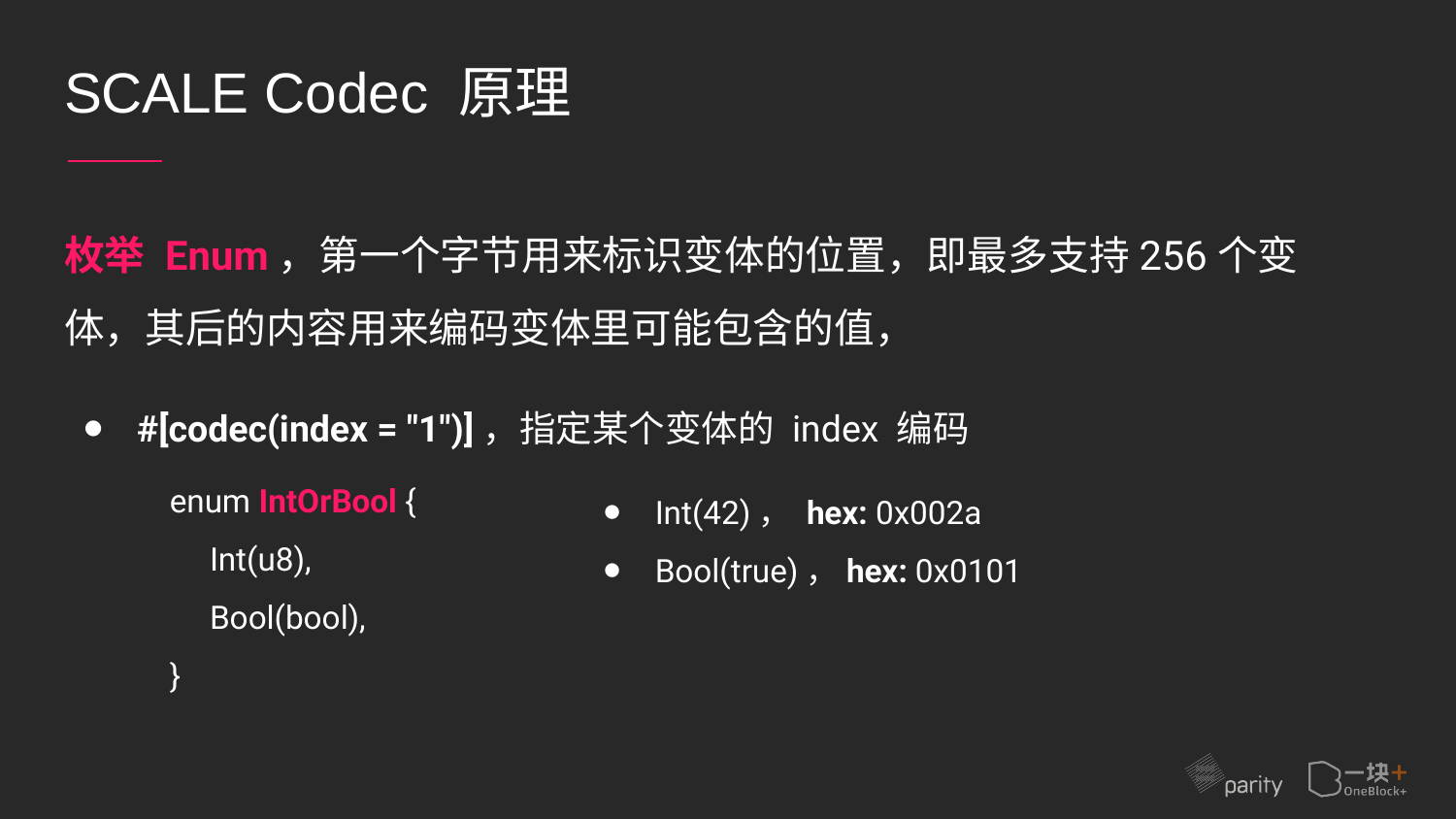

# SCALE Codec 原理
枚举 Enum，第一个字节用来标识变体的位置，即最多支持256个变体，其后的内容用来编码变体里可能包含的值，
#[codec(index = "1")]，指定某个变体的 index 编码

enum IntOrBool {
     Int(u8),
     Bool(bool),
}

Int(42)， hex: 0x002a
Bool(true)，hex: 0x0101